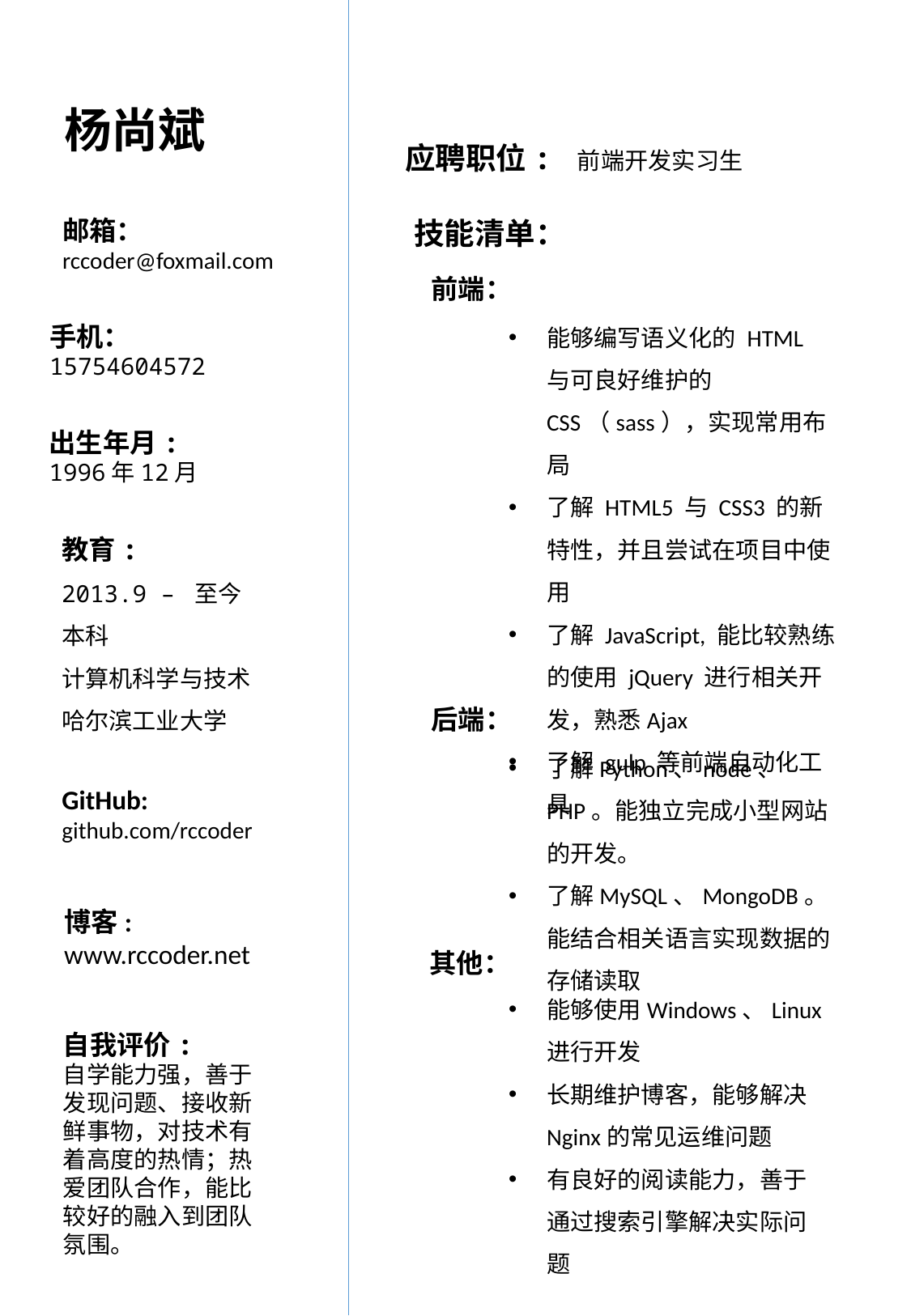

杨尚斌
应聘职位: 前端开发实习生
邮箱：
rccoder@foxmail.com
技能清单：
前端：
手机：
15754604572
能够编写语义化的 HTML 与可良好维护的 CSS（sass），实现常用布局
了解 HTML5 与 CSS3 的新特性，并且尝试在项目中使用
了解 JavaScript, 能比较熟练的使用 jQuery 进行相关开发，熟悉Ajax
了解 gulp 等前端自动化工具
出生年月:
1996年12月
教育:
2013.9 – 至今
本科
计算机科学与技术
哈尔滨工业大学
后端：
了解Python、node、 PHP。能独立完成小型网站的开发。
了解MySQL、MongoDB。能结合相关语言实现数据的存储读取
GitHub:
github.com/rccoder

博客:
www.rccoder.net
其他：
能够使用Windows、Linux进行开发
长期维护博客，能够解决Nginx的常见运维问题
有良好的阅读能力，善于通过搜索引擎解决实际问题

自我评价:
自学能力强，善于发现问题、接收新鲜事物，对技术有着高度的热情；热爱团队合作，能比较好的融入到团队氛围。